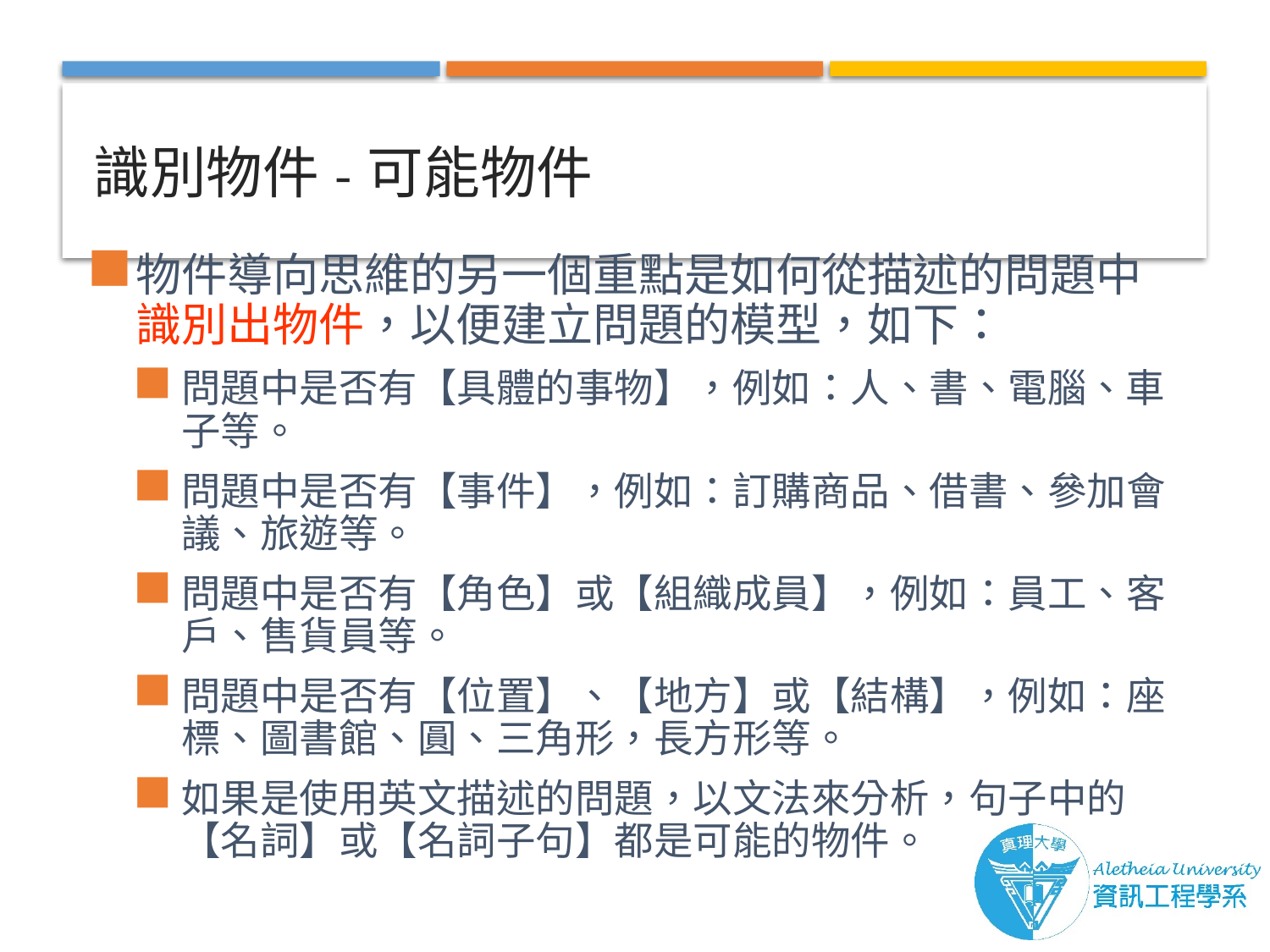

# 識別物件-可能物件
物件導向思維的另一個重點是如何從描述的問題中識別出物件，以便建立問題的模型，如下：
問題中是否有【具體的事物】，例如：人、書、電腦、車子等。
問題中是否有【事件】，例如：訂購商品、借書、參加會議、旅遊等。
問題中是否有【角色】或【組織成員】，例如：員工、客戶、售貨員等。
問題中是否有【位置】、【地方】或【結構】，例如：座標、圖書館、圓、三角形，長方形等。
如果是使用英文描述的問題，以文法來分析，句子中的【名詞】或【名詞子句】都是可能的物件。